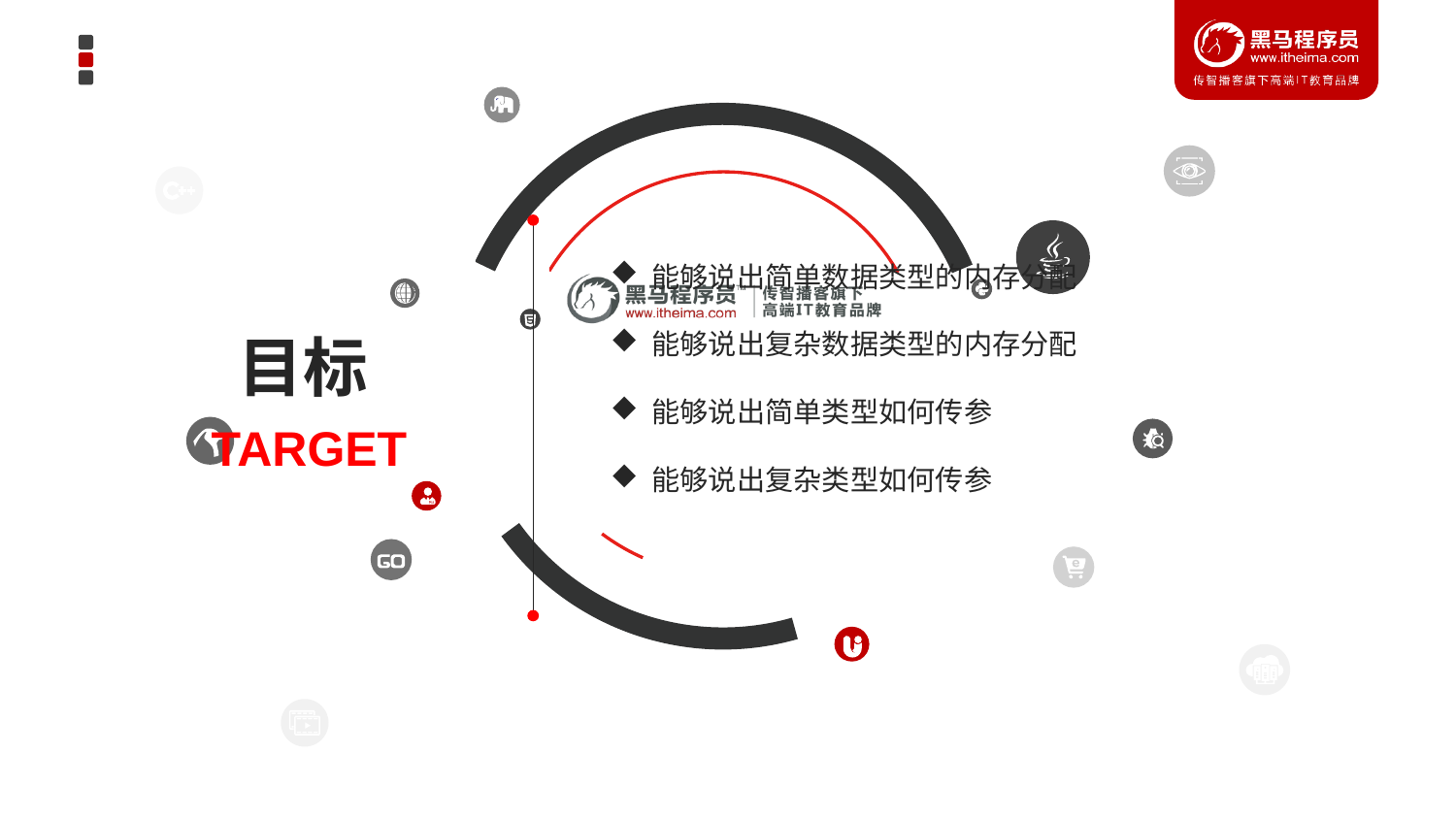

能够说出简单数据类型的内存分配
 能够说出复杂数据类型的内存分配
 能够说出简单类型如何传参
 能够说出复杂类型如何传参

目标
TARGET